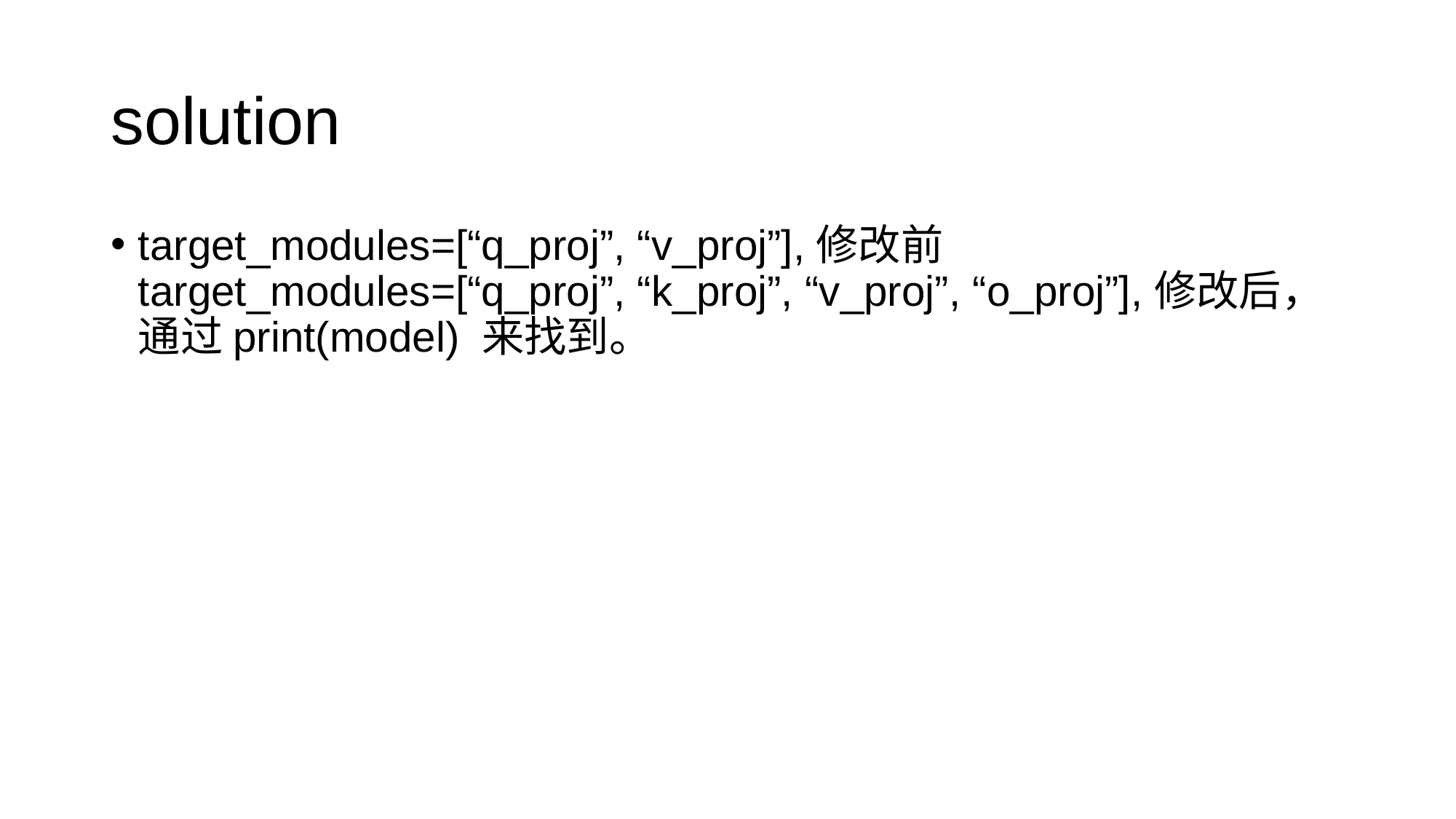

# solution
target_modules=[“q_proj”, “v_proj”],修改前target_modules=[“q_proj”, “k_proj”, “v_proj”, “o_proj”],修改后，通过print(model) 来找到。